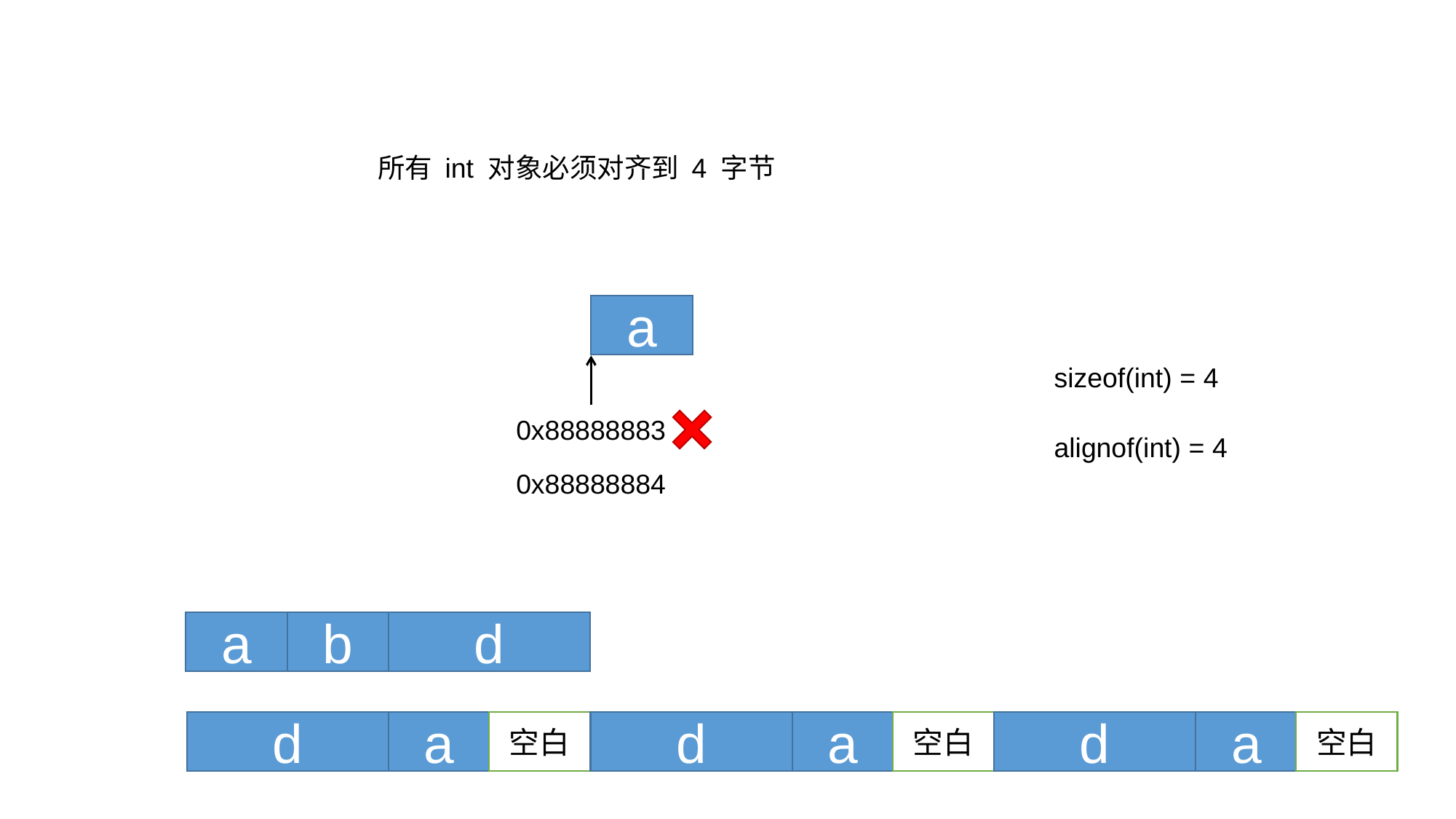

所有 int 对象必须对齐到 4 字节
a
sizeof(int) = 4

0x88888883
alignof(int) = 4
0x88888884
a
b
d
d
a
空白
d
a
空白
d
a
空白